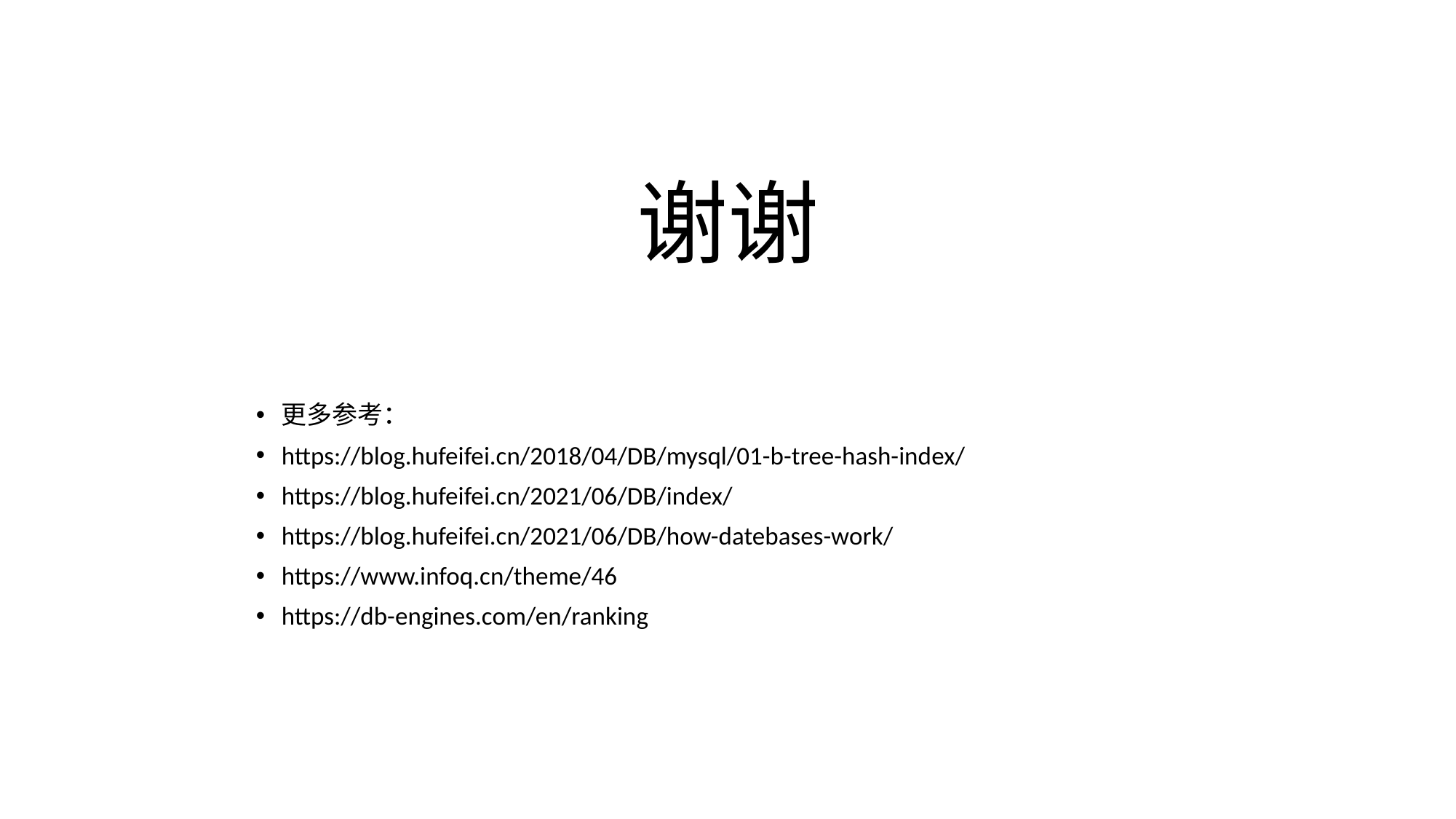

# 谢谢
更多参考：
https://blog.hufeifei.cn/2018/04/DB/mysql/01-b-tree-hash-index/
https://blog.hufeifei.cn/2021/06/DB/index/
https://blog.hufeifei.cn/2021/06/DB/how-datebases-work/
https://www.infoq.cn/theme/46
https://db-engines.com/en/ranking